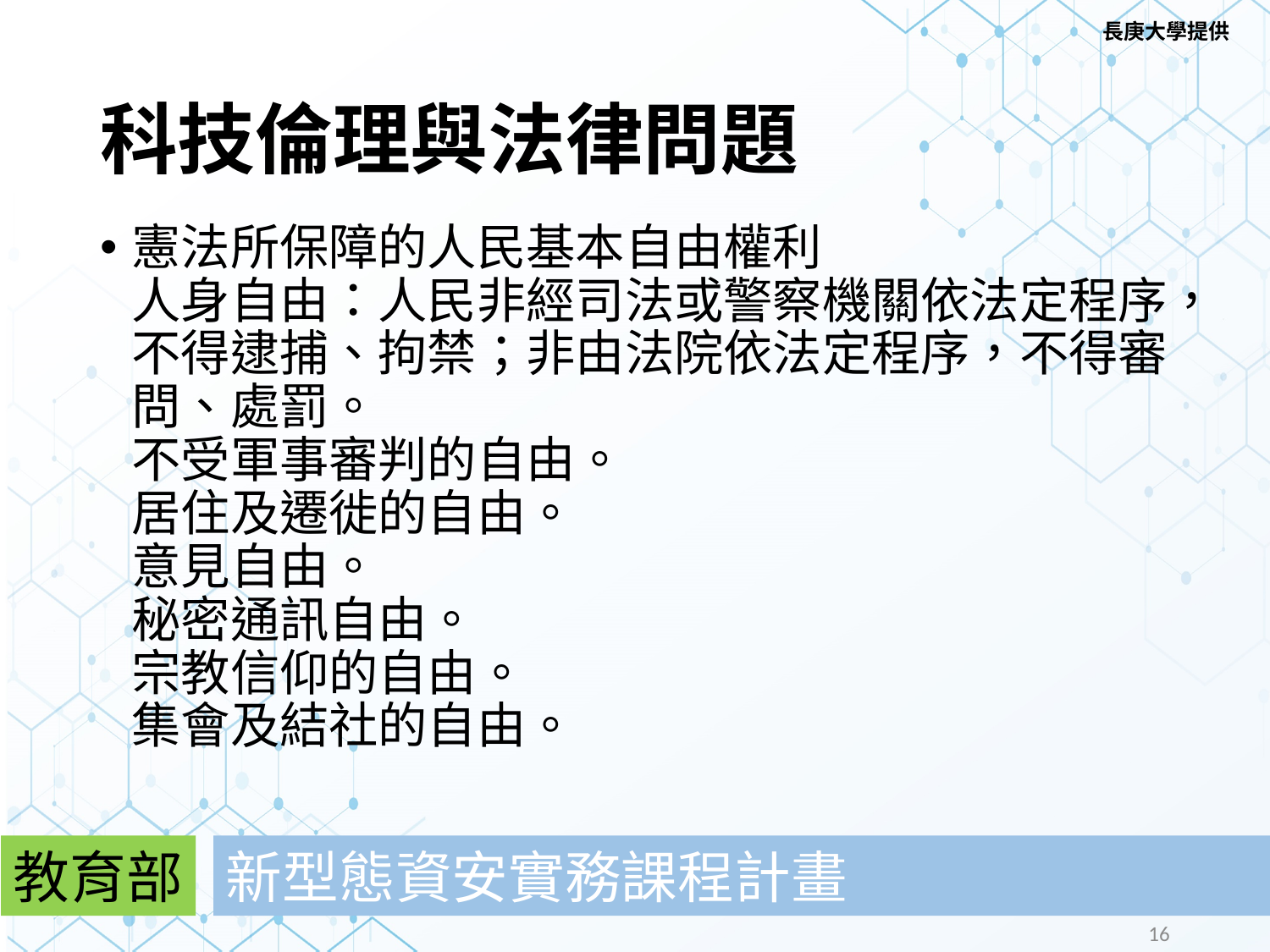

長庚大學提供
# 科技倫理與法律問題
憲法所保障的人民基本自由權利​
人身自由：人民非經司法或警察機關依法定程序，不得逮捕、拘禁；非由法院依法定程序，不得審問、處罰。​
不受軍事審判的自由。
居住及遷徙的自由。​
意見自由。​
秘密通訊自由。​
宗教信仰的自由。​
集會及結社的自由。
教育部
新型態資安實務課程計畫
16